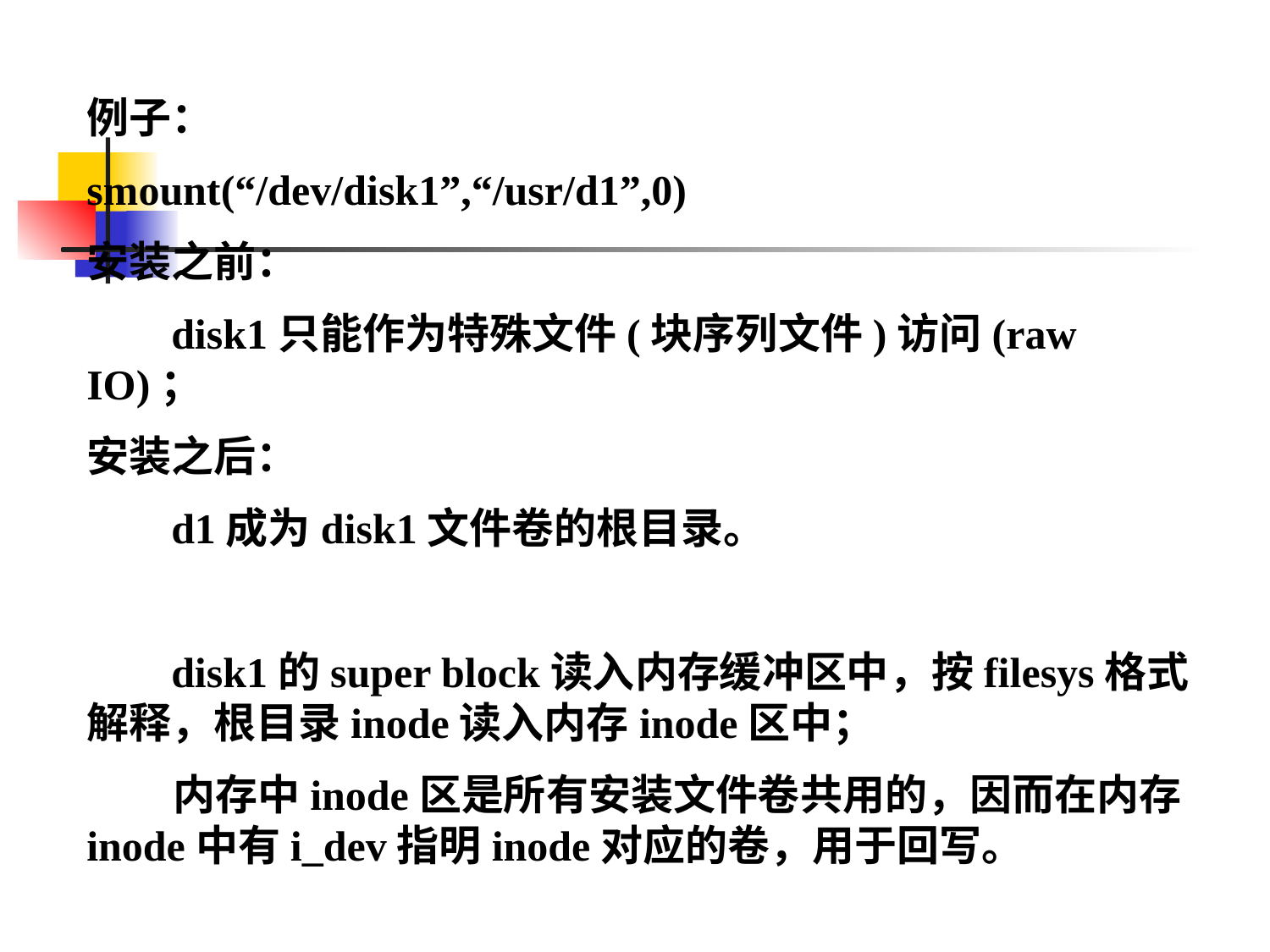

例子：
smount(“/dev/disk1”,“/usr/d1”,0)
安装之前：
        disk1只能作为特殊文件(块序列文件)访问(raw IO)；
安装之后：
        d1成为disk1文件卷的根目录。

        disk1的super block读入内存缓冲区中，按filesys格式解释，根目录inode读入内存inode区中；
        内存中inode区是所有安装文件卷共用的，因而在内存inode中有i_dev指明inode对应的卷，用于回写。